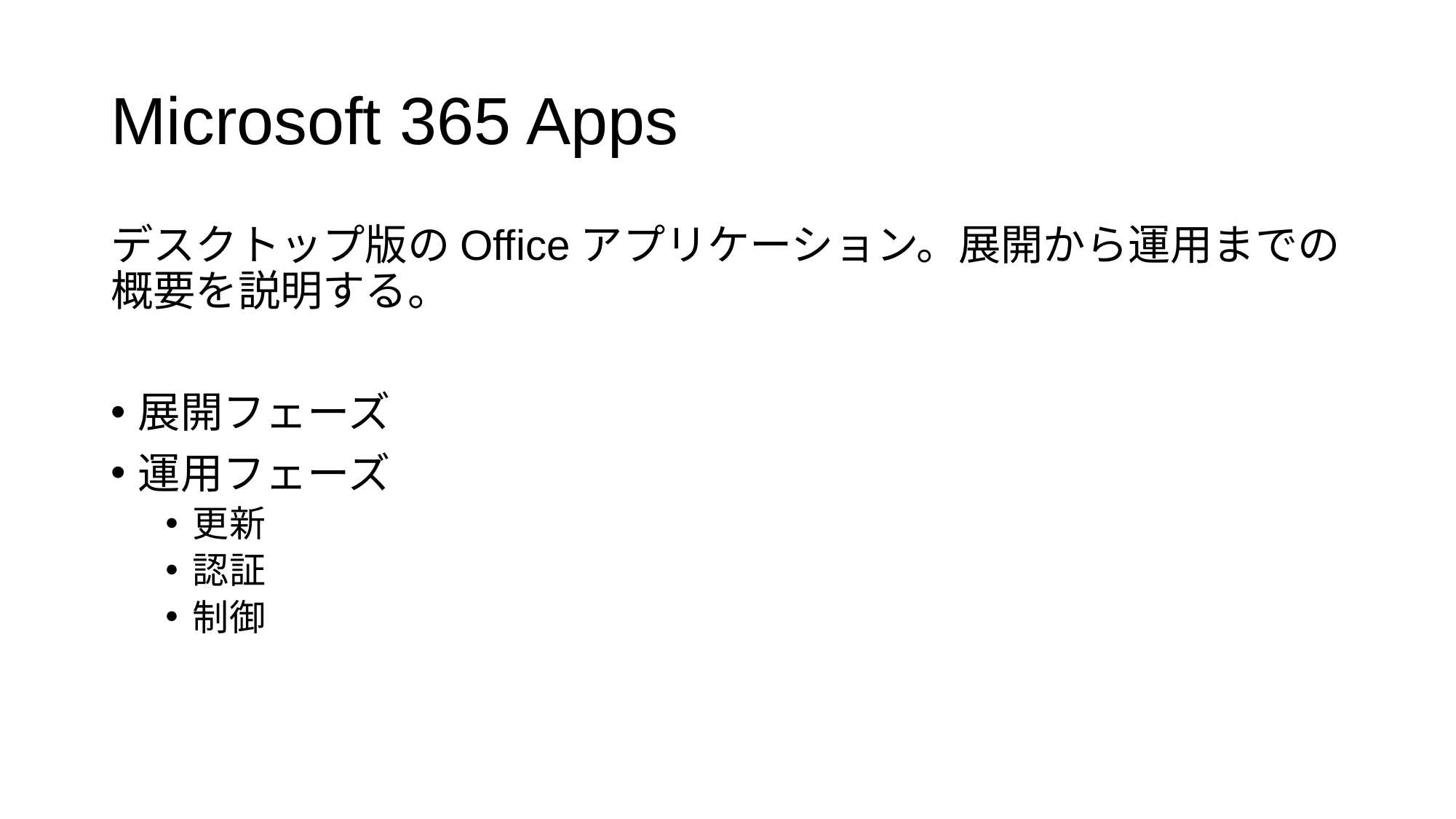

# Microsoft 365 Apps
デスクトップ版のOfficeアプリケーション。展開から運用までの概要を説明する。

展開フェーズ
運用フェーズ
更新
認証
制御